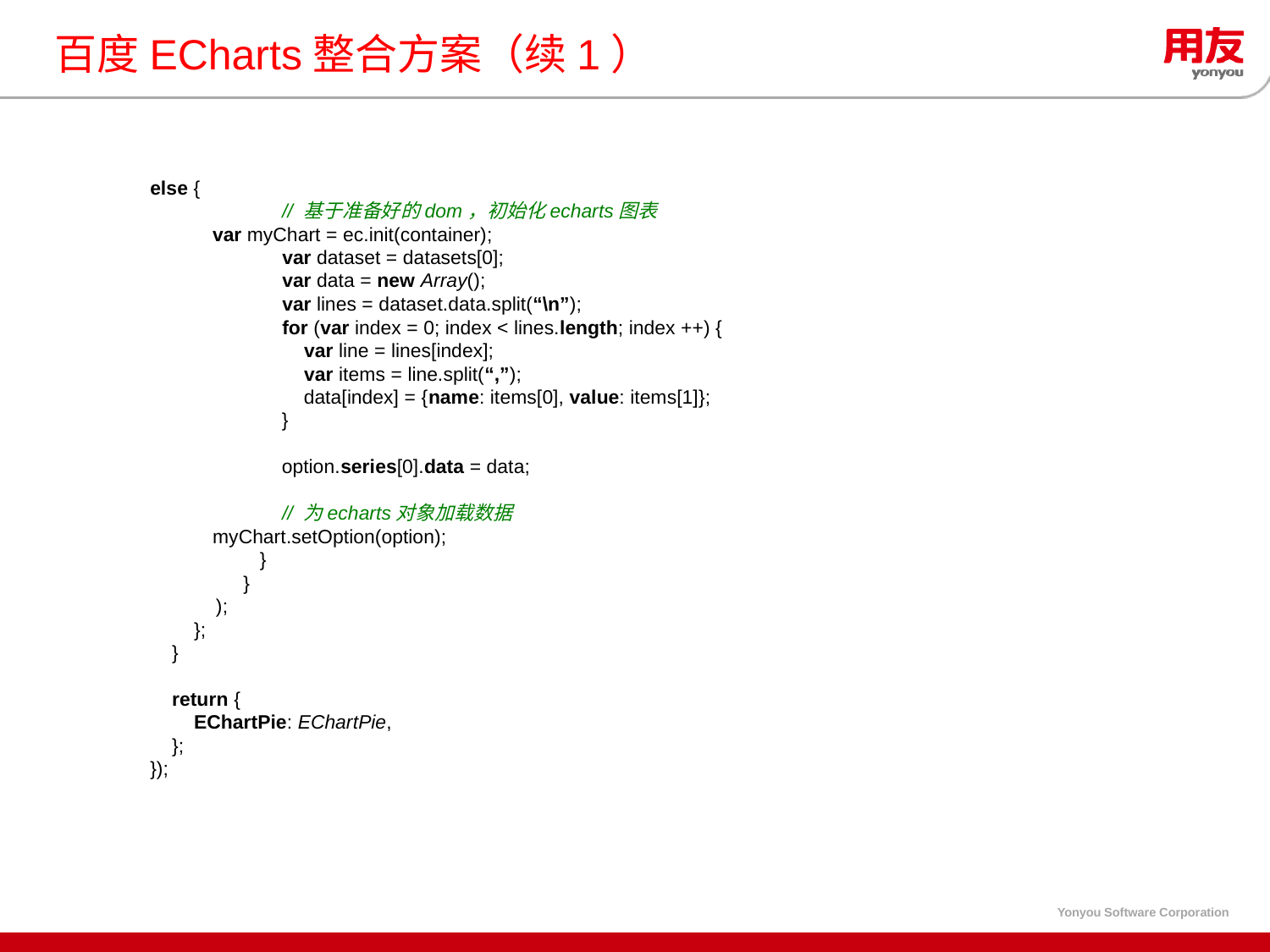

# 百度ECharts整合方案（续1）
else {
                        // 基于准备好的dom，初始化echarts图表
             var myChart = ec.init(container);
                        var dataset = datasets[0];
                        var data = new Array();
                        var lines = dataset.data.split(“\n”);
                        for (var index = 0; index < lines.length; index ++) {
                            var line = lines[index];
                            var items = line.split(“,”);
                            data[index] = {name: items[0], value: items[1]};
                        }
                        option.series[0].data = data;
                        // 为echarts对象加载数据
             myChart.setOption(option);
                    }
                 }
            );
        };
    }
    return {
        EChartPie: EChartPie,
    };
});